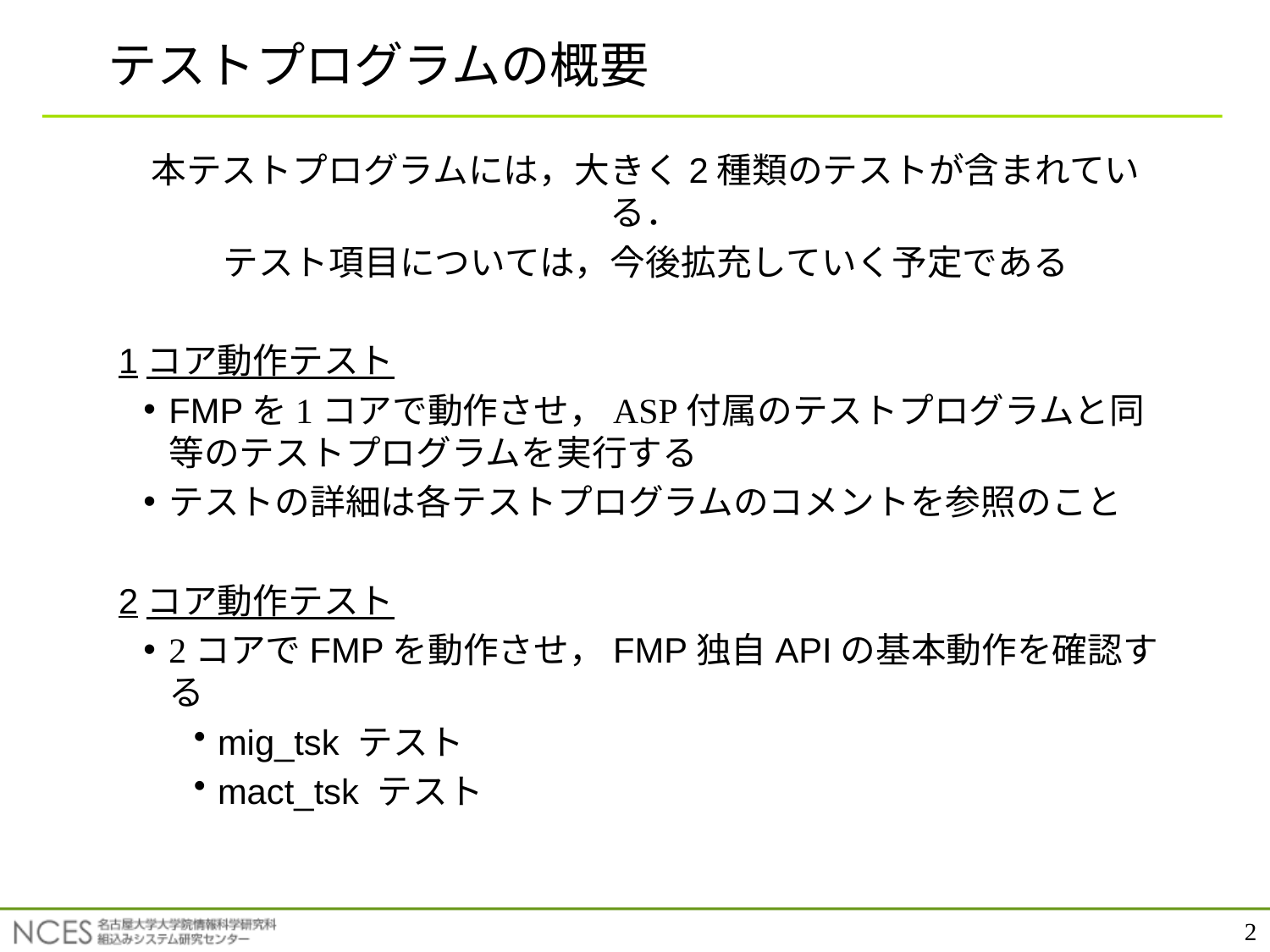

# テストプログラムの概要
本テストプログラムには，大きく2種類のテストが含まれている．
テスト項目については，今後拡充していく予定である

1コア動作テスト
FMPを1コアで動作させ，ASP付属のテストプログラムと同等のテストプログラムを実行する
テストの詳細は各テストプログラムのコメントを参照のこと

2コア動作テスト
2コアでFMPを動作させ，FMP独自APIの基本動作を確認する
mig_tsk テスト
mact_tsk テスト
2